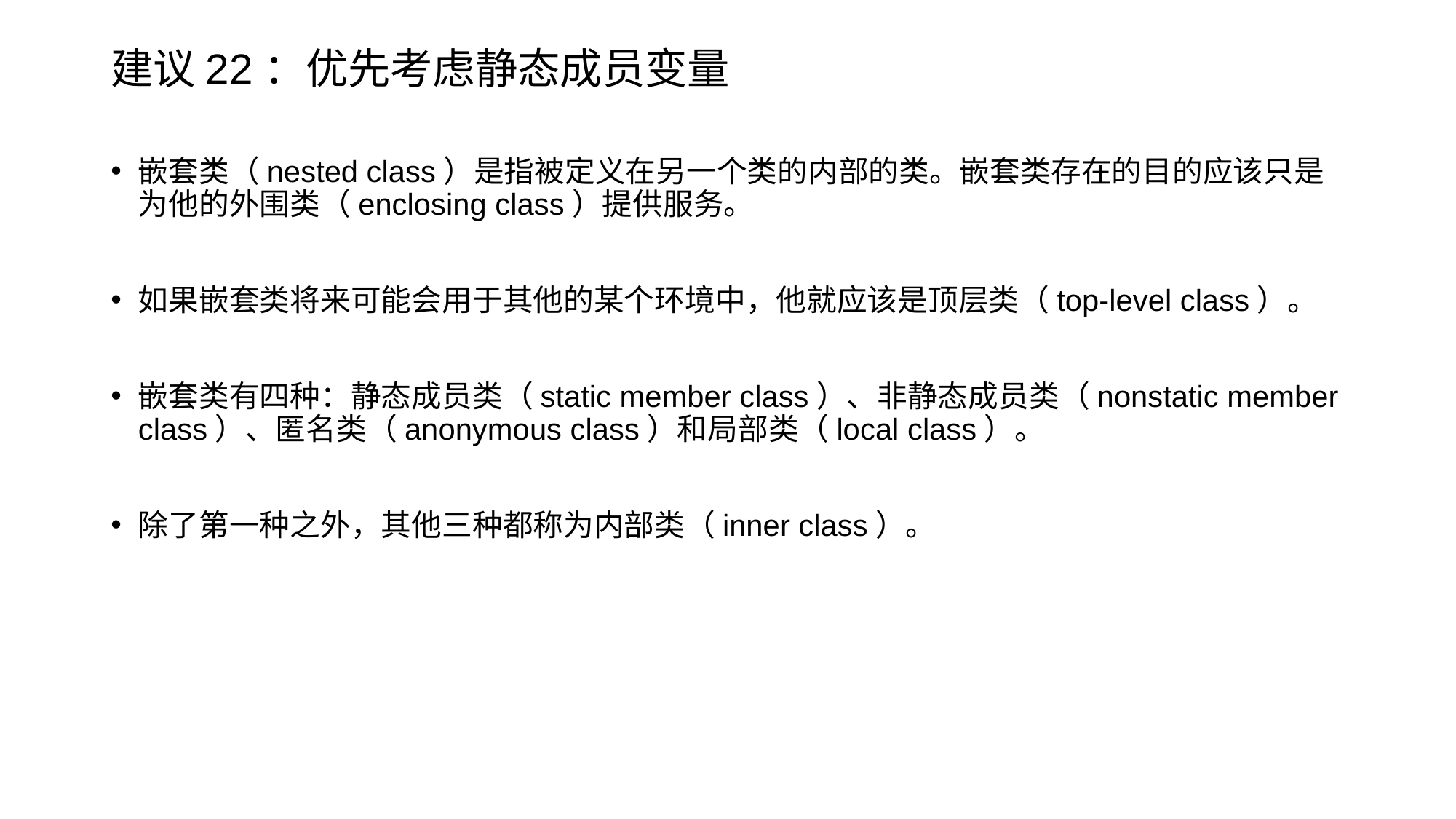

# 建议22：优先考虑静态成员变量
嵌套类（nested class）是指被定义在另一个类的内部的类。嵌套类存在的目的应该只是为他的外围类（enclosing class）提供服务。

如果嵌套类将来可能会用于其他的某个环境中，他就应该是顶层类（top-level class）。

嵌套类有四种：静态成员类（static member class）、非静态成员类（nonstatic member class）、匿名类（anonymous class）和局部类（local class）。

除了第一种之外，其他三种都称为内部类（inner class）。